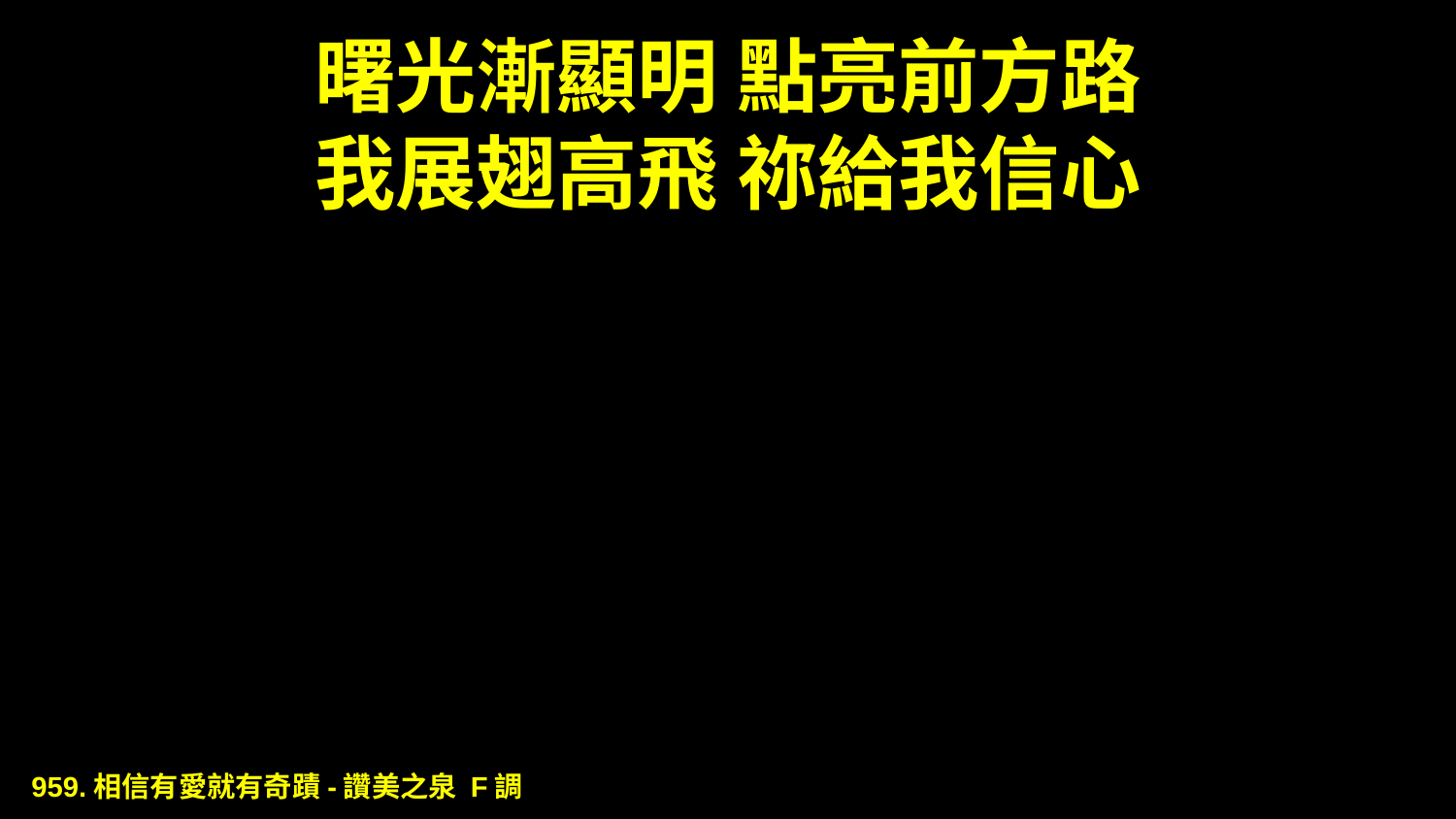

# 曙光漸顯明 點亮前方路 我展翅高飛 祢給我信心
959.相信有愛就有奇蹟-讚美之泉 F調